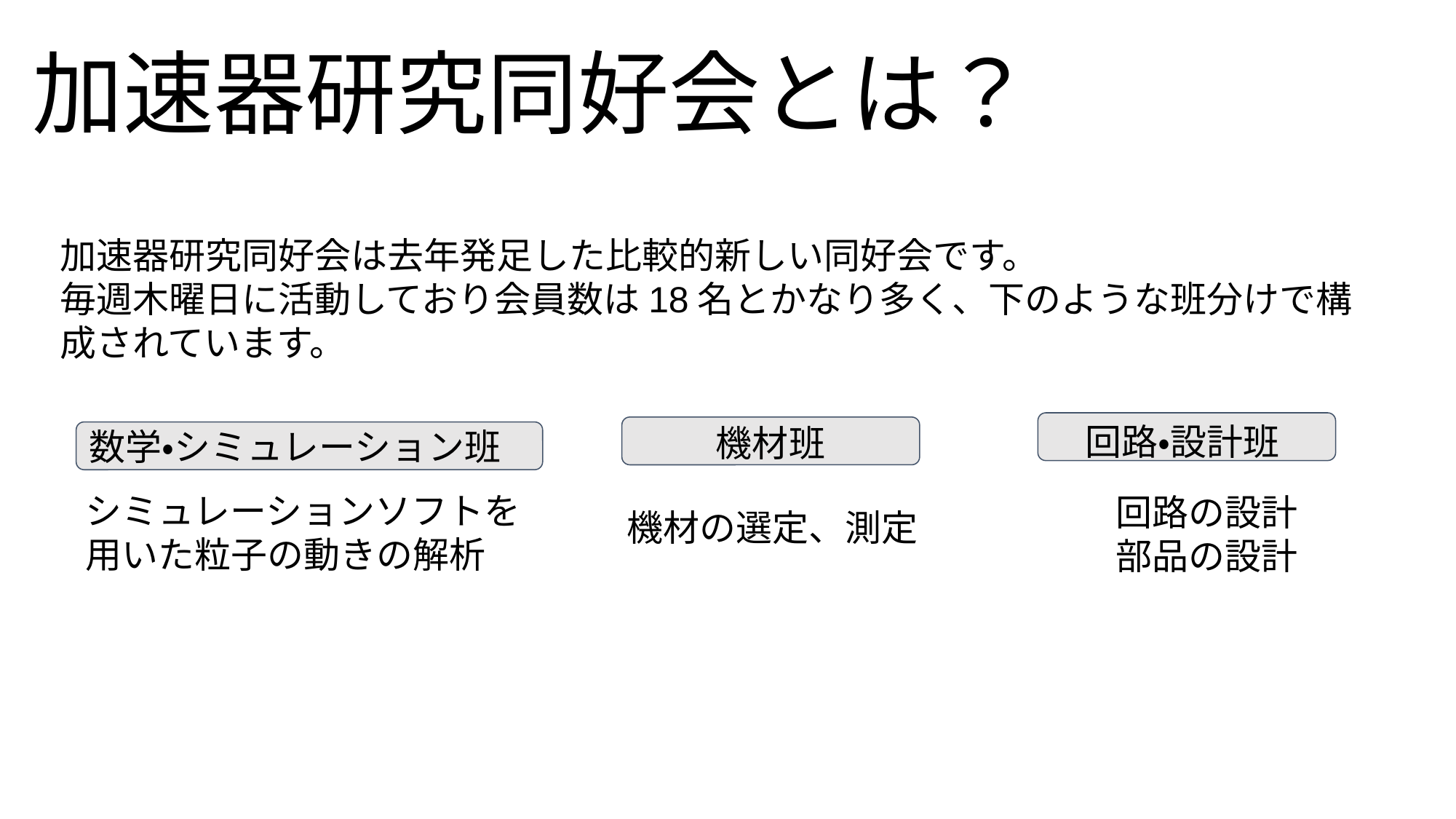

加速器研究同好会とは？
加速器研究同好会は去年発足した比較的新しい同好会です。
毎週木曜日に活動しており会員数は18名とかなり多く、下のような班分けで構成されています。

回路・設計班
機材班
数学・シミュレーション班

シミュレーションソフトを用いた粒子の動きの解析
回路の設計
部品の設計
機材の選定、測定